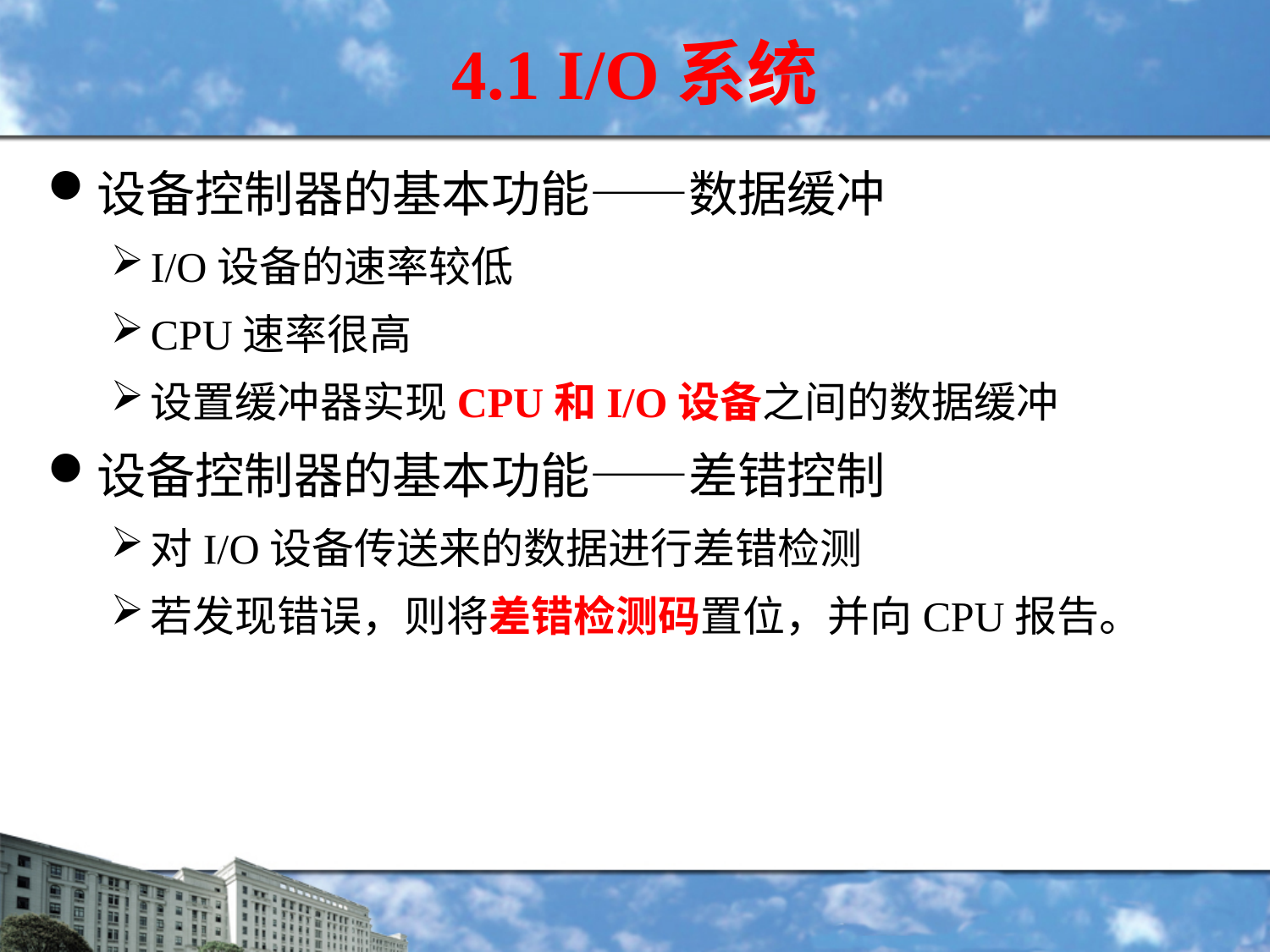

4.1 I/O系统
设备控制器的基本功能——数据缓冲
I/O设备的速率较低
CPU速率很高
设置缓冲器实现CPU和I/O设备之间的数据缓冲
设备控制器的基本功能——差错控制
对I/O设备传送来的数据进行差错检测
若发现错误，则将差错检测码置位，并向CPU报告。